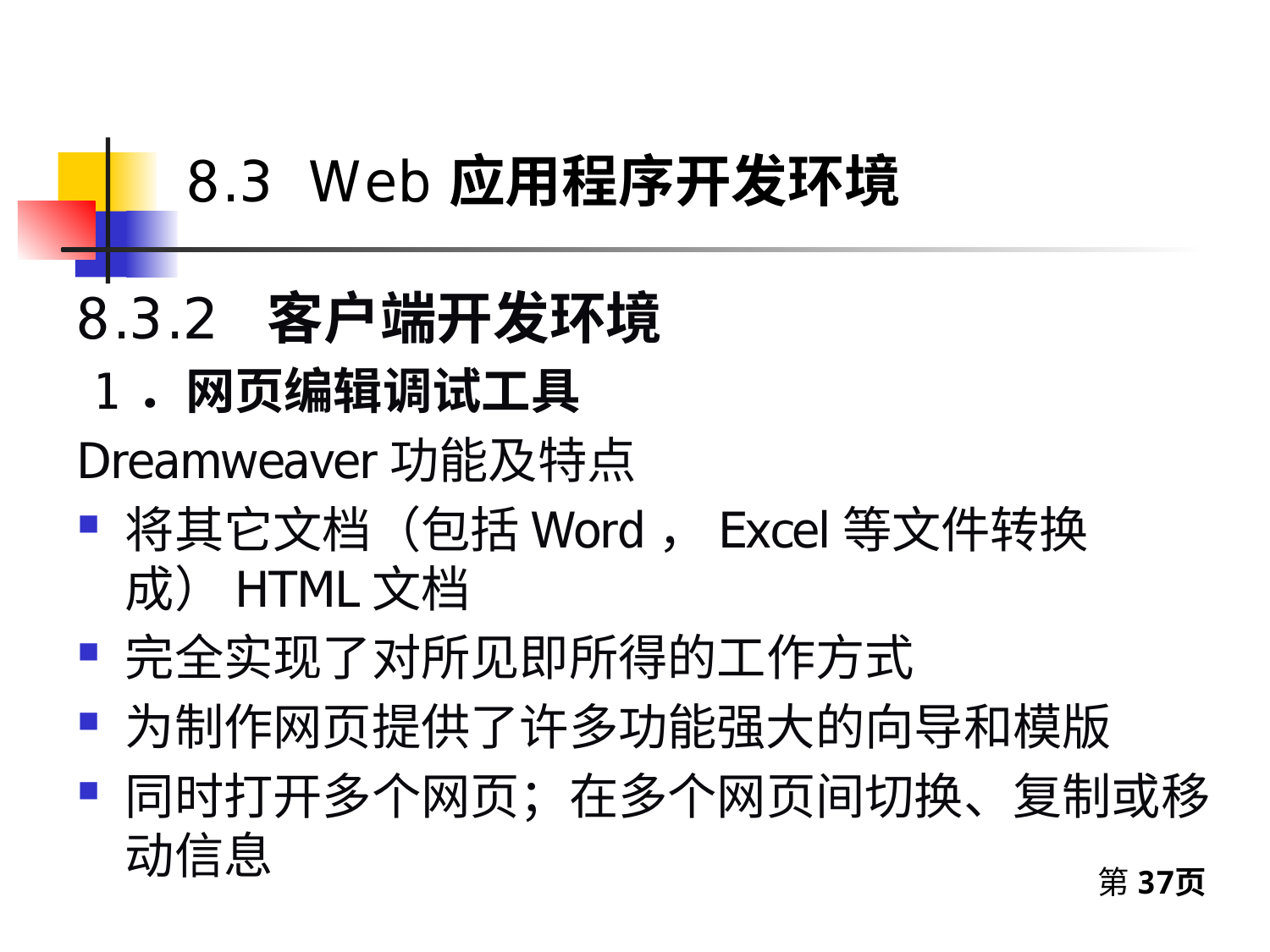

8.3  Web应用程序开发环境
8.3.2  客户端开发环境
 1．网页编辑调试工具
Dreamweaver功能及特点
将其它文档（包括Word，Excel等文件转换成）HTML文档
完全实现了对所见即所得的工作方式
为制作网页提供了许多功能强大的向导和模版
同时打开多个网页；在多个网页间切换、复制或移动信息